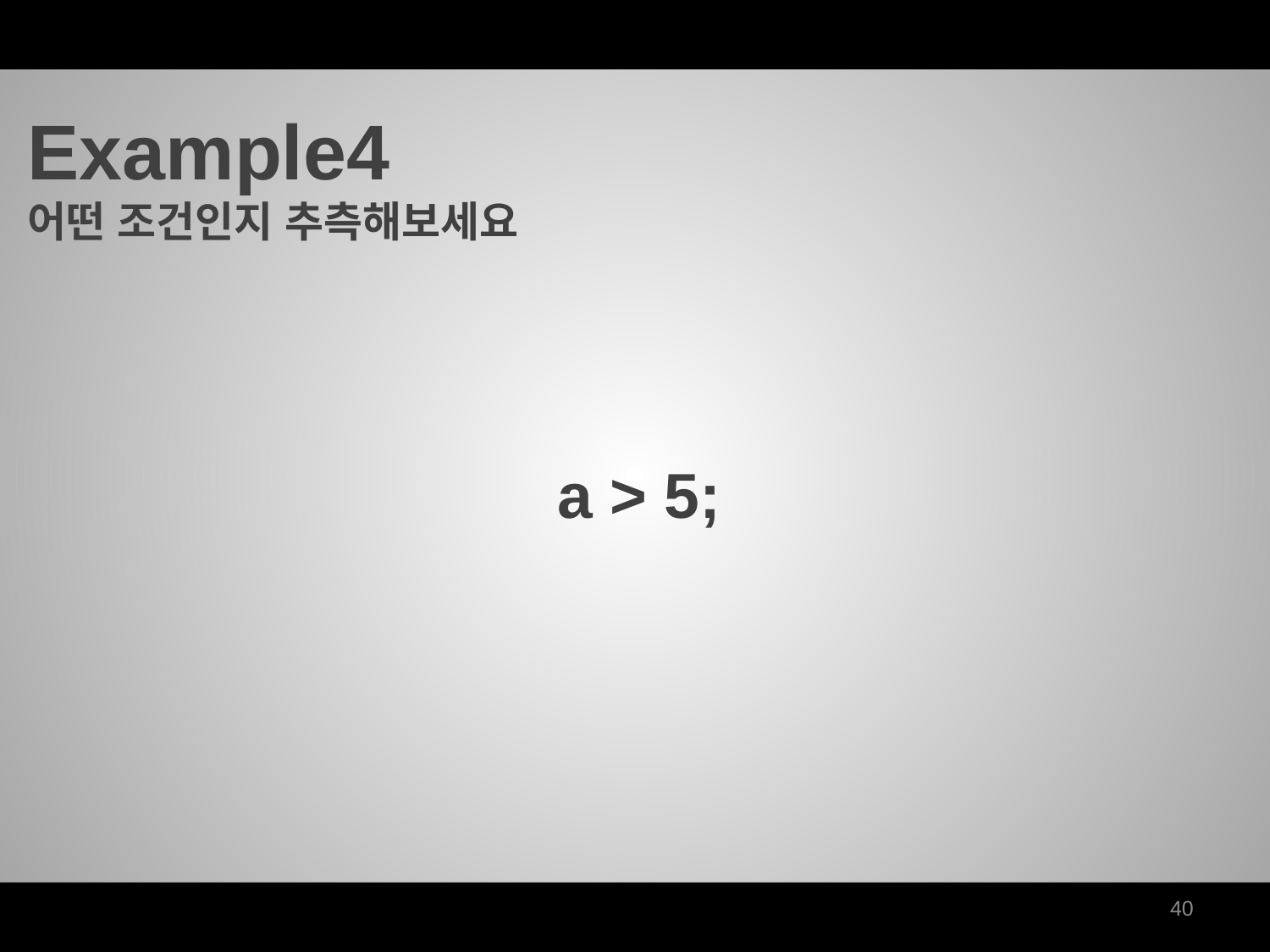

Example4
어떤 조건인지 추측해보세요
a > 5;
40